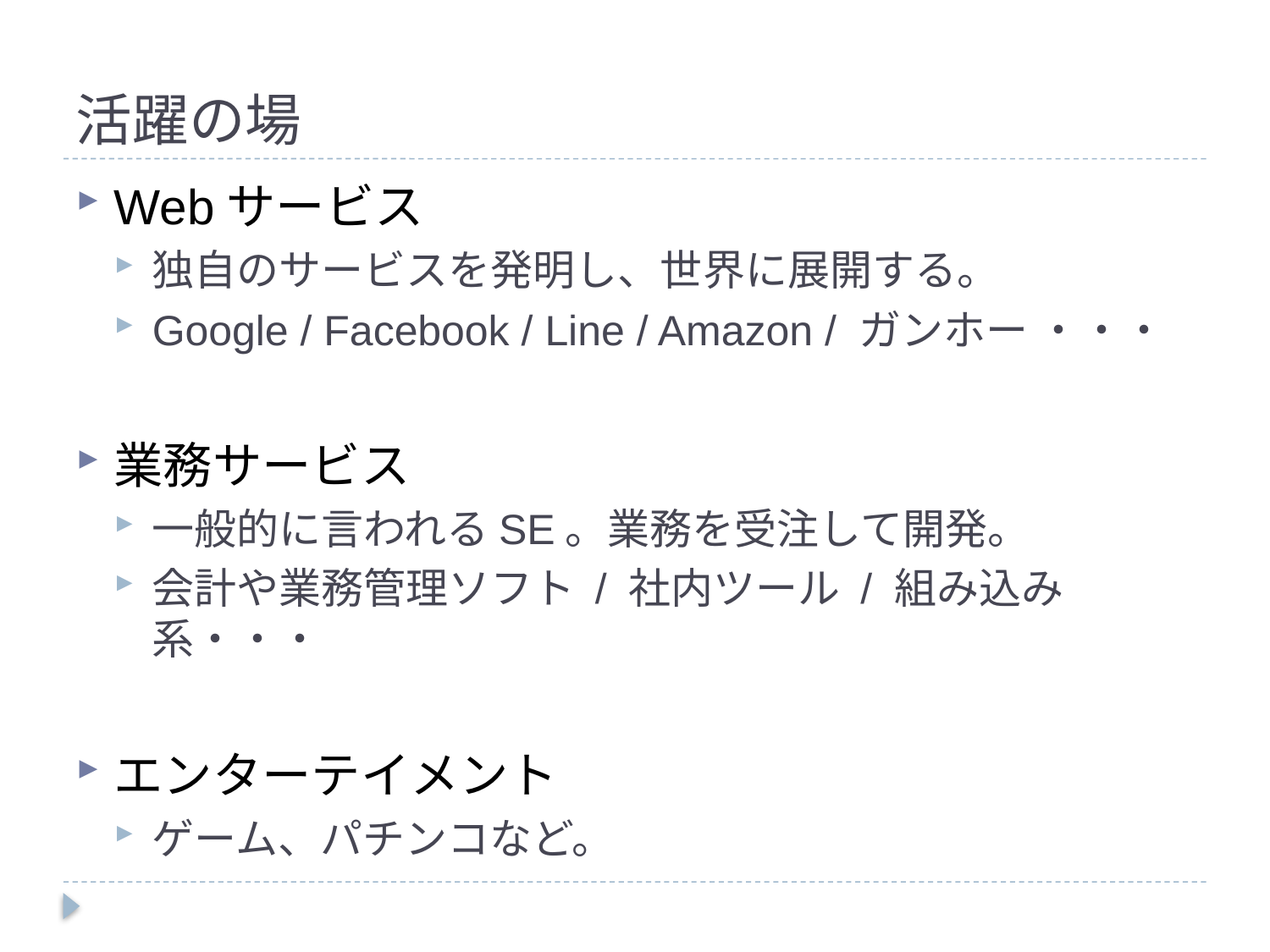

# 活躍の場
Webサービス
独自のサービスを発明し、世界に展開する。
Google / Facebook / Line / Amazon / ガンホー ・・・

業務サービス
一般的に言われるSE。業務を受注して開発。
会計や業務管理ソフト / 社内ツール / 組み込み系・・・

エンターテイメント
ゲーム、パチンコなど。